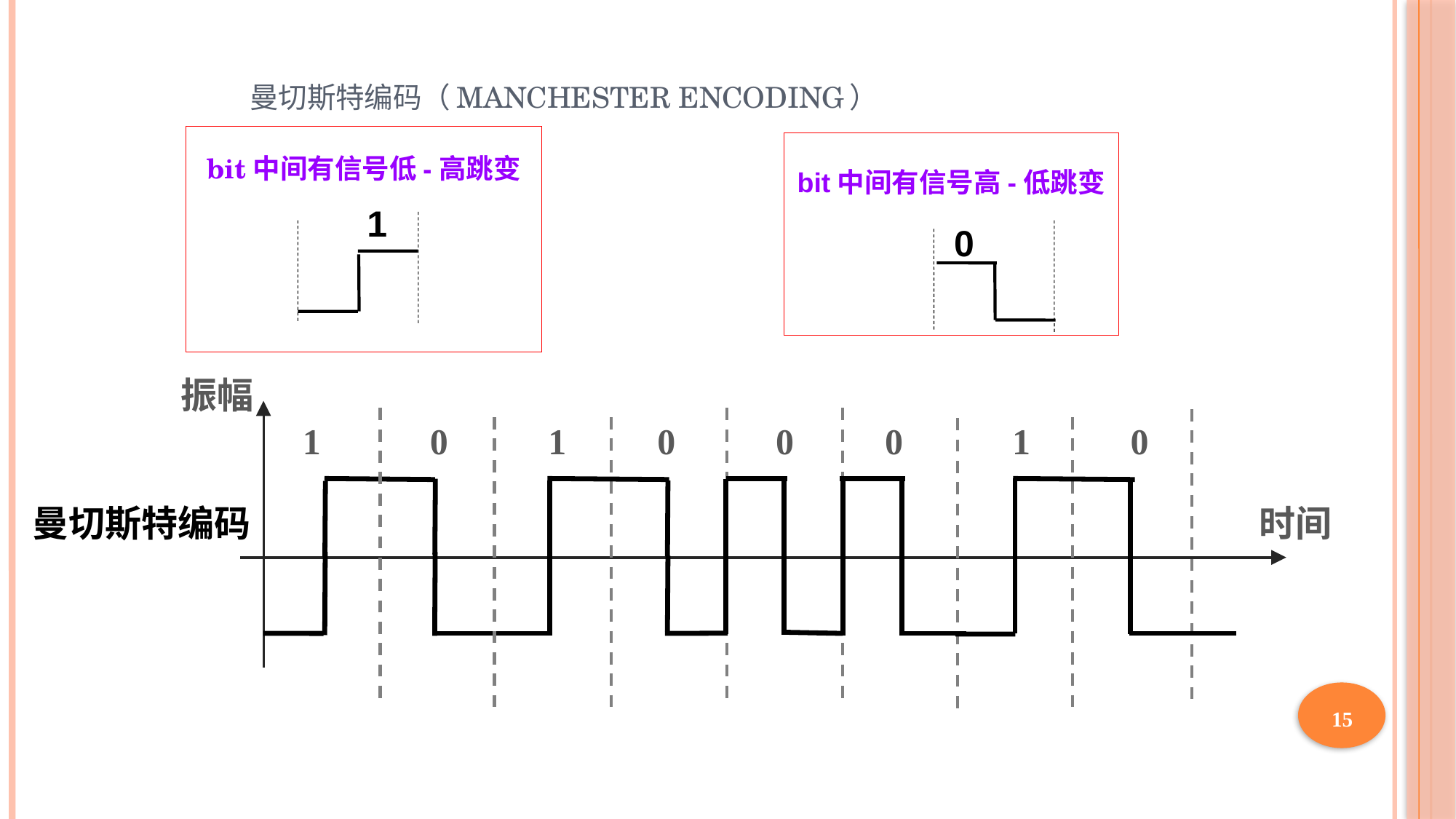

# 曼切斯特编码（Manchester encoding）

bit中间有信号高-低跳变
0

bit中间有信号低-高跳变
1

振幅
1            0           1          0           0          0            1           0

曼切斯特编码
 时间

15